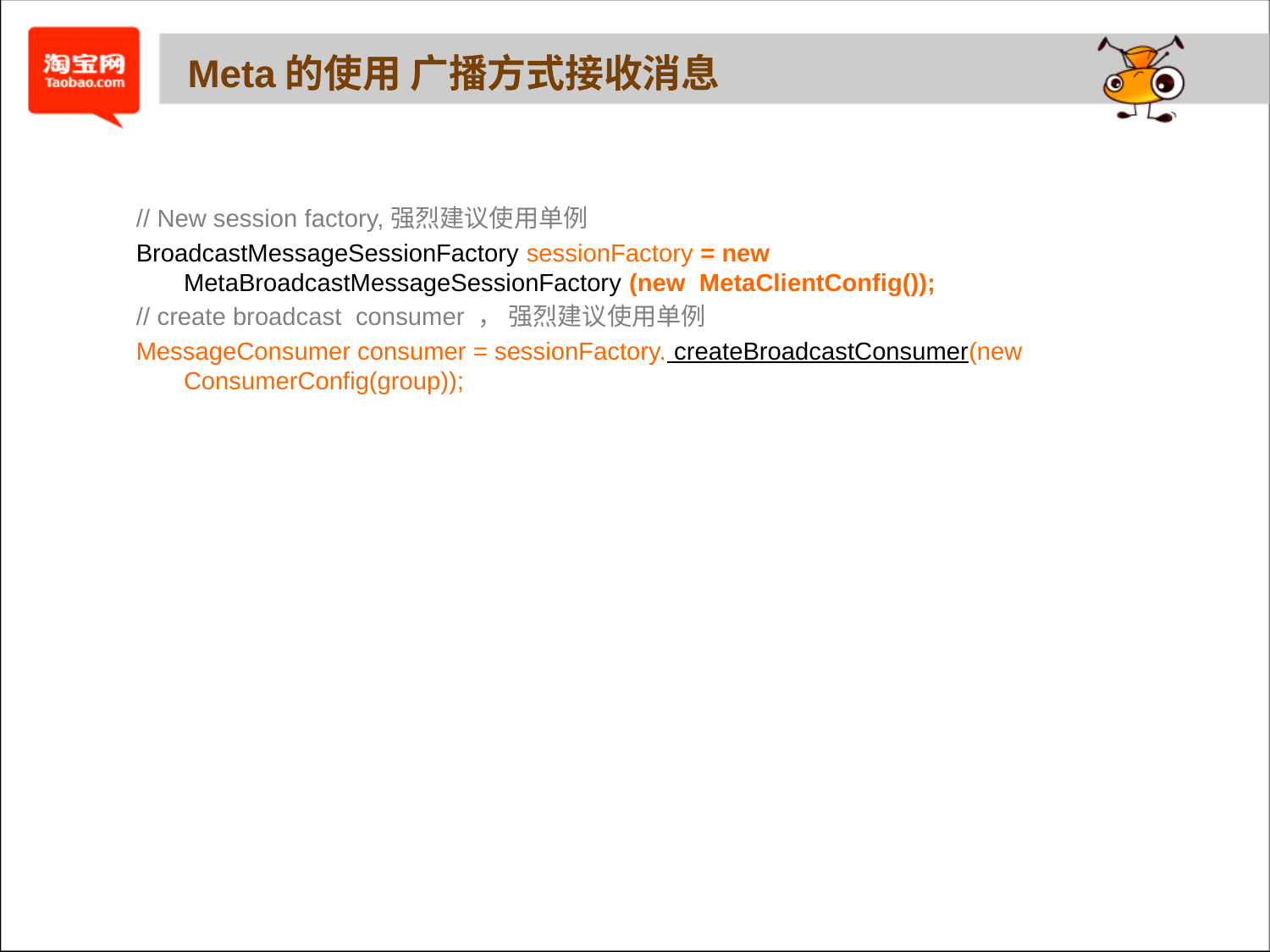

# Meta的使用 广播方式接收消息
// New session factory,强烈建议使用单例
BroadcastMessageSessionFactory sessionFactory = new  MetaBroadcastMessageSessionFactory (new  MetaClientConfig());
// create broadcast  consumer ， 强烈建议使用单例
MessageConsumer consumer = sessionFactory. createBroadcastConsumer(new ConsumerConfig(group));